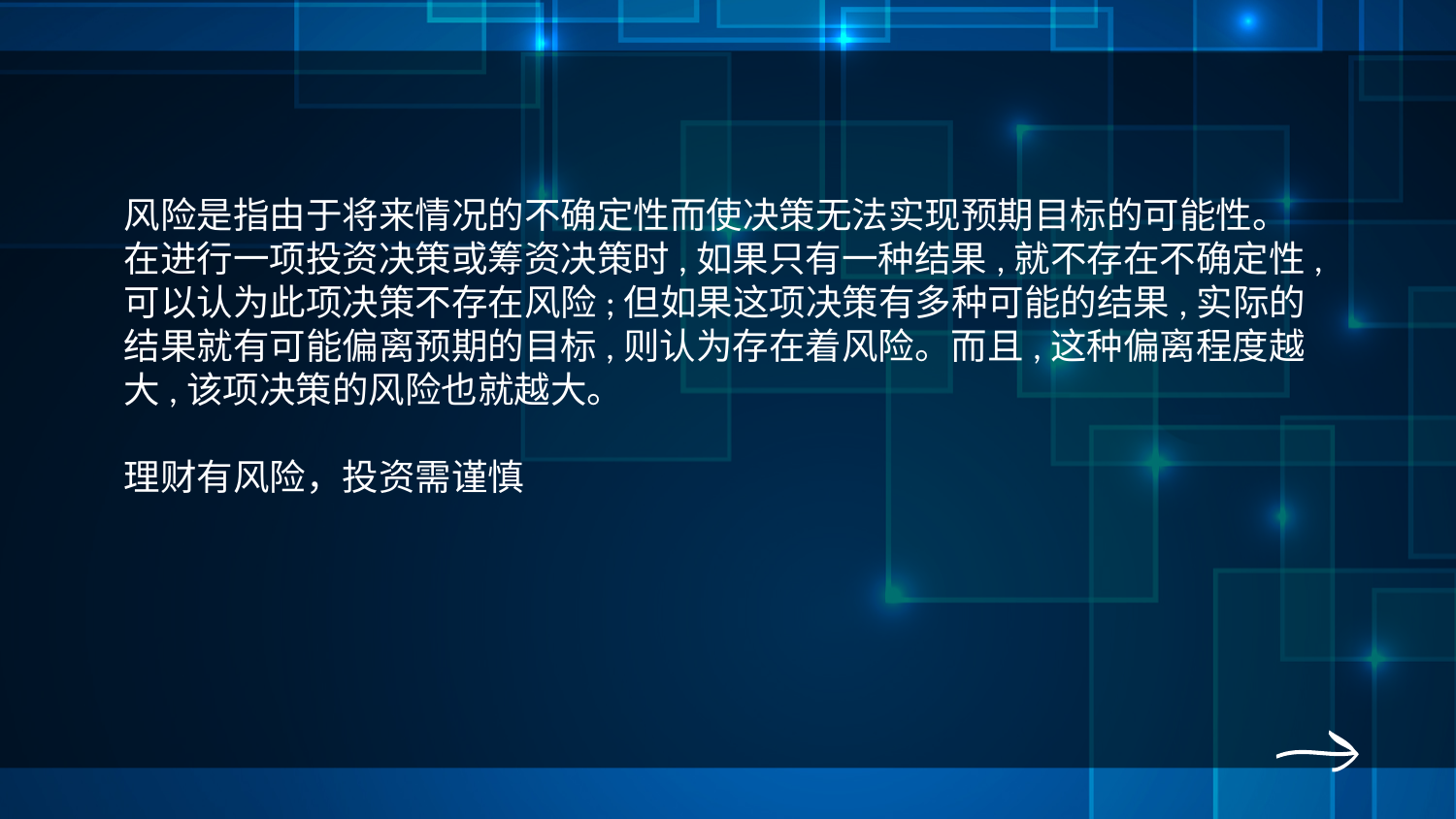

风险是指由于将来情况的不确定性而使决策无法实现预期目标的可能性。在进行一项投资决策或筹资决策时,如果只有一种结果,就不存在不确定性,可以认为此项决策不存在风险;但如果这项决策有多种可能的结果,实际的结果就有可能偏离预期的目标,则认为存在着风险。而且,这种偏离程度越大,该项决策的风险也就越大。

理财有风险，投资需谨慎